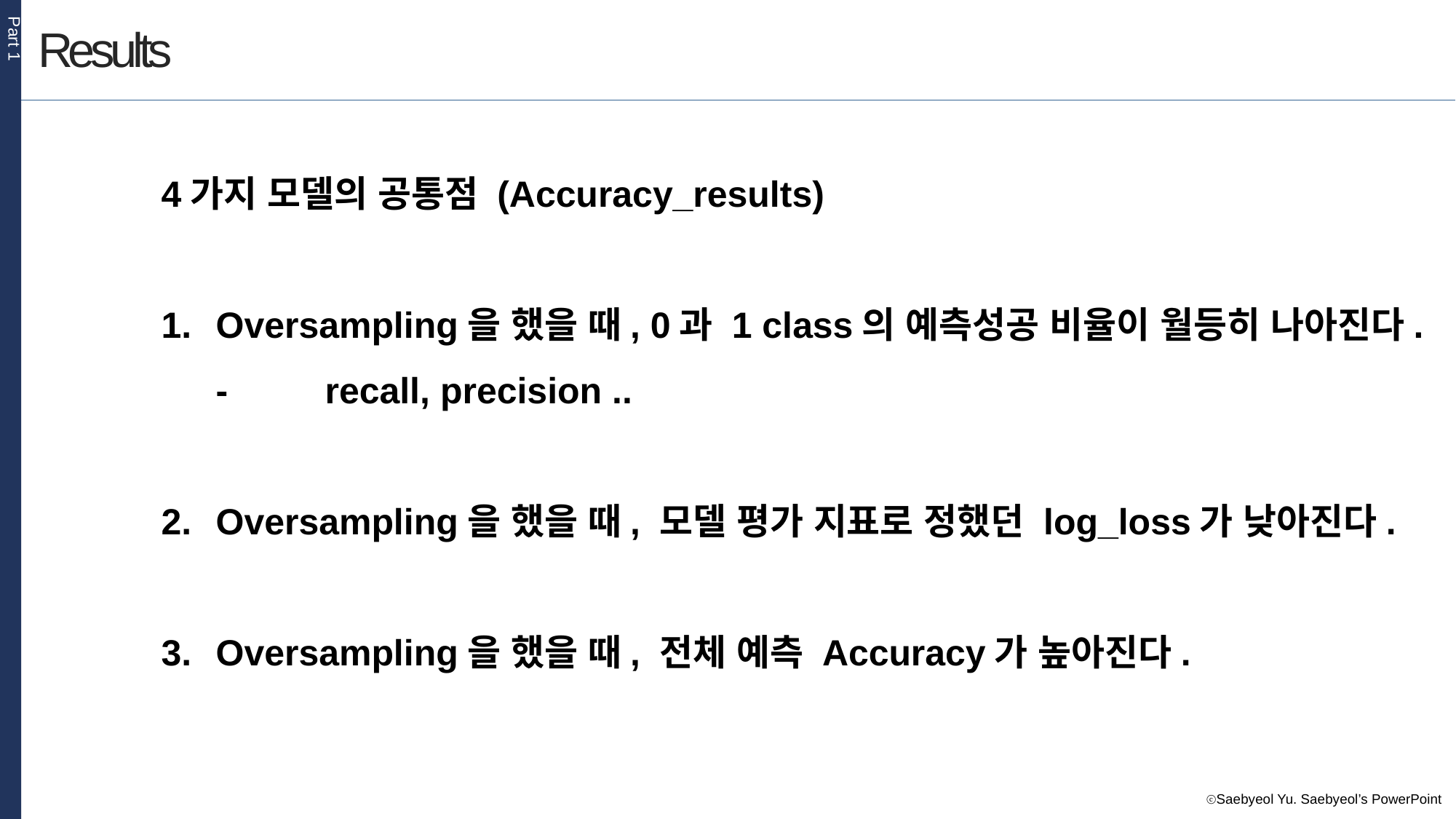

Part 1
Results
4가지 모델의 공통점 (Accuracy_results)

Oversampling을 했을 때, 0과 1 class의 예측성공 비율이 월등히 나아진다.
-	recall, precision ..

Oversampling을 했을 때, 모델 평가 지표로 정했던 log_loss가 낮아진다.

Oversampling을 했을 때, 전체 예측 Accuracy가 높아진다.

주제를 입력하세요
2
주제를 입력하세요
3
주제를 입력하세요
            1